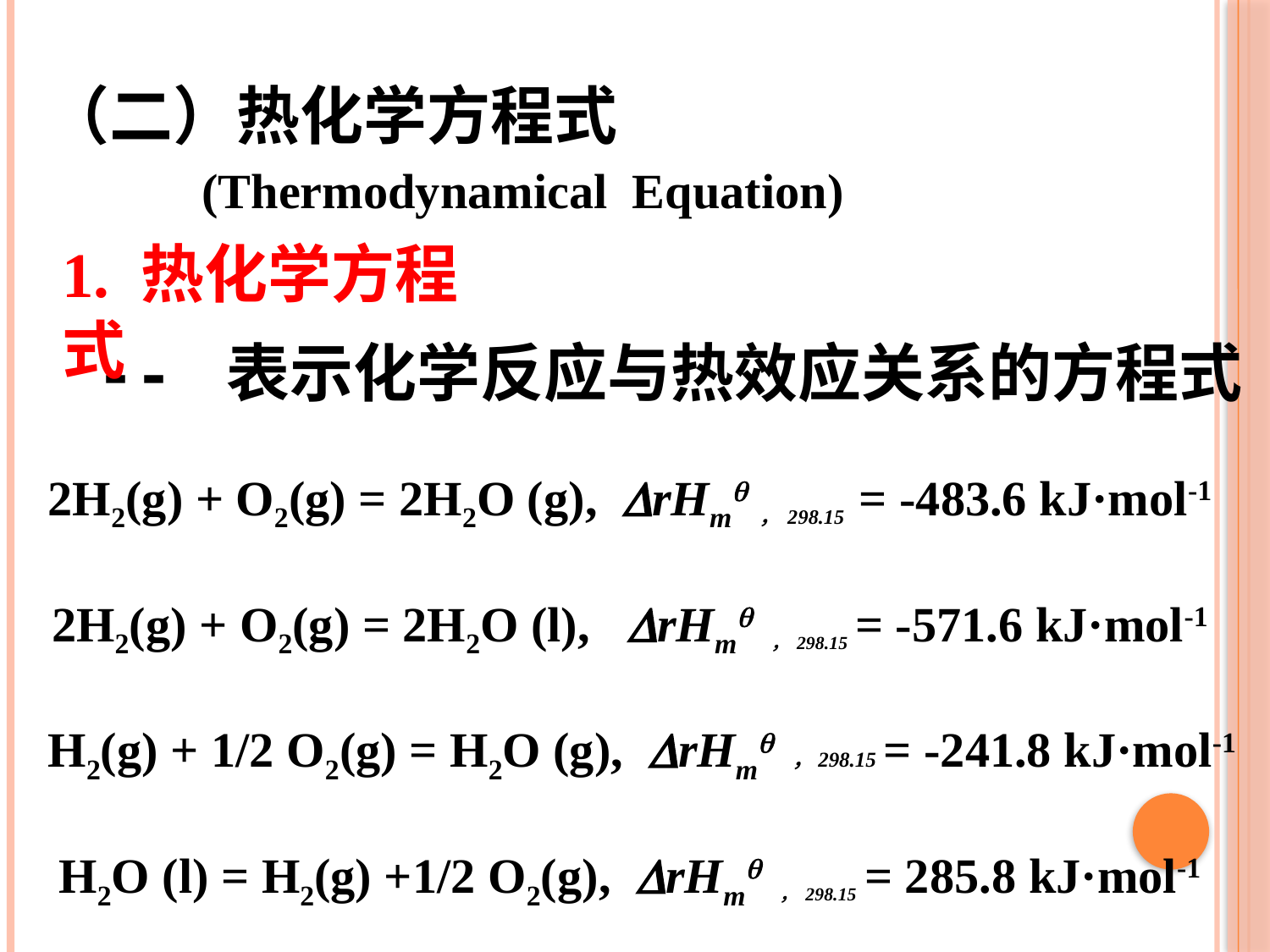

（二）热化学方程式
           (Thermodynamical  Equation)
1. 热化学方程式
-- 表示化学反应与热效应关系的方程式
2H2(g) + O2(g) = 2H2O (g),  ΔrHmθ，298.15  = -483.6 kJ·mol-1
2H2(g) + O2(g) = 2H2O (l),   ΔrHmθ ，298.15 = -571.6 kJ·mol-1
  H2(g) + 1/2 O2(g) = H2O (g),  ΔrHmθ ，298.15 = -241.8 kJ·mol-1
H2O (l) = H2(g) +1/2 O2(g),  ΔrHmθ ，298.15 = 285.8 kJ·mol-1
66